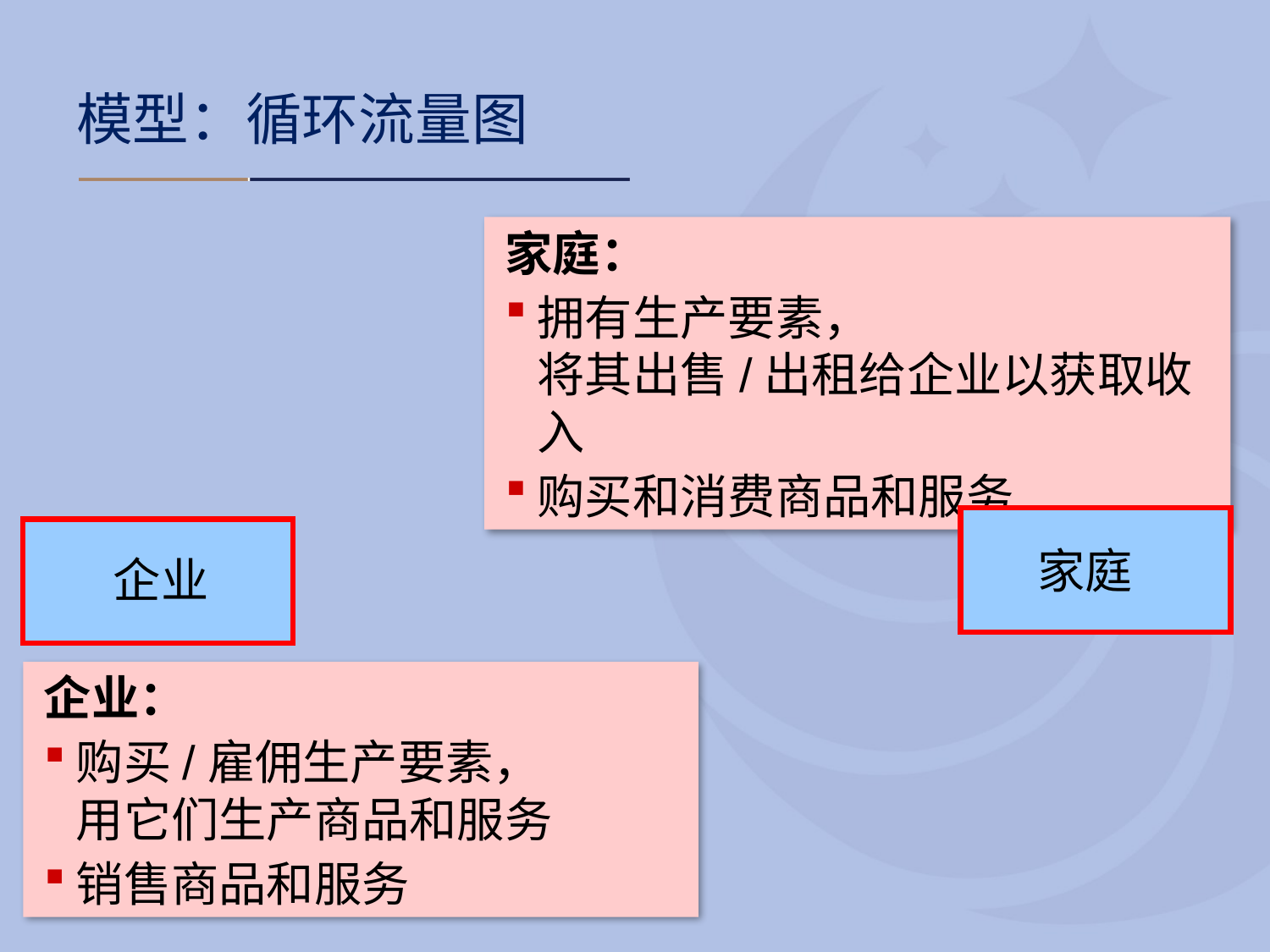

# 模型：循环流量图
家庭：
拥有生产要素，
将其出售/出租给企业以获取收入
购买和消费商品和服务

家庭

企业
企业：
购买/雇佣生产要素，
用它们生产商品和服务
销售商品和服务